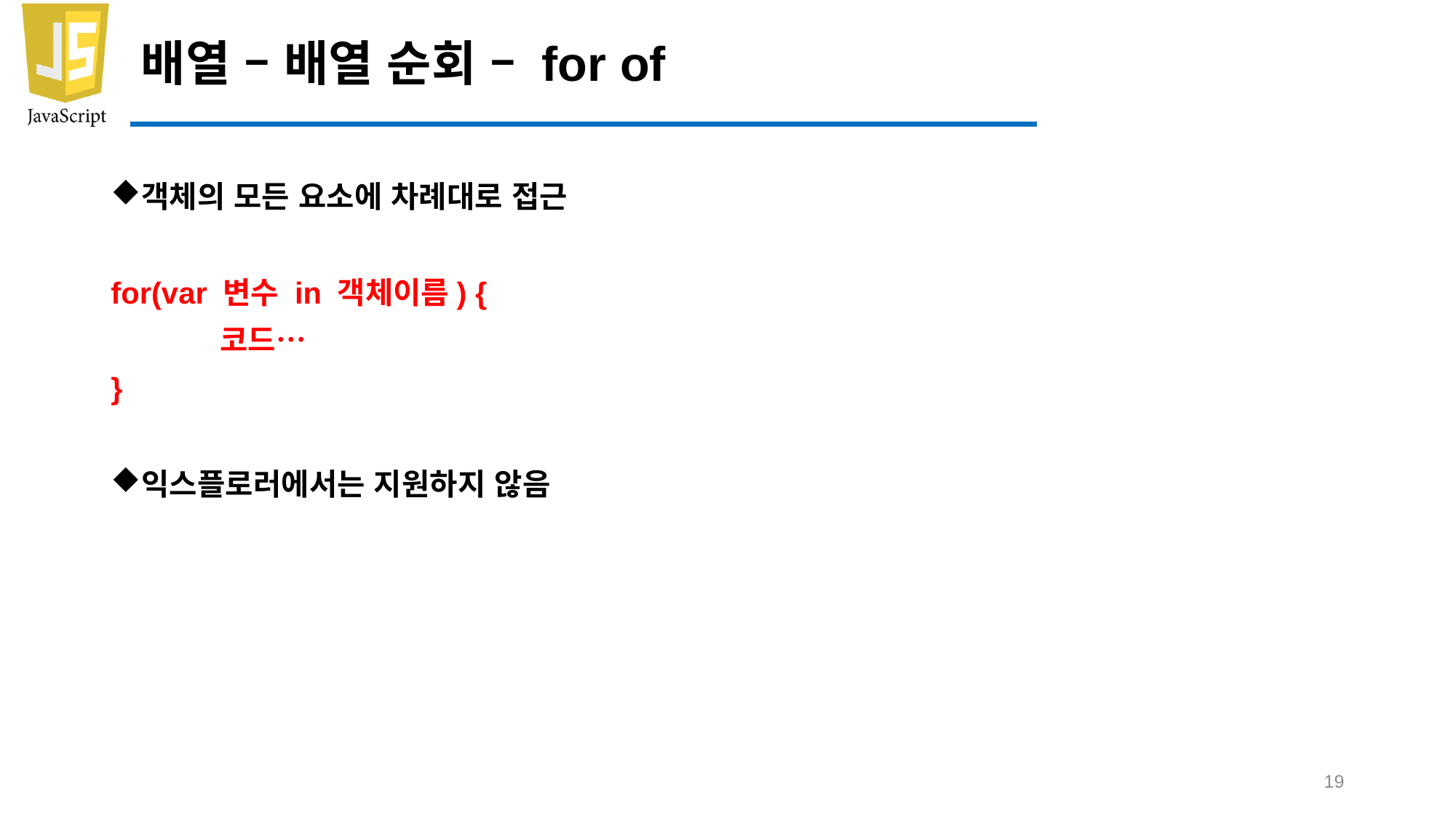

# 배열 – 배열 순회 – for of
객체의 모든 요소에 차례대로 접근

for(var 변수 in 객체이름) {
	코드…
}

익스플로러에서는 지원하지 않음
19